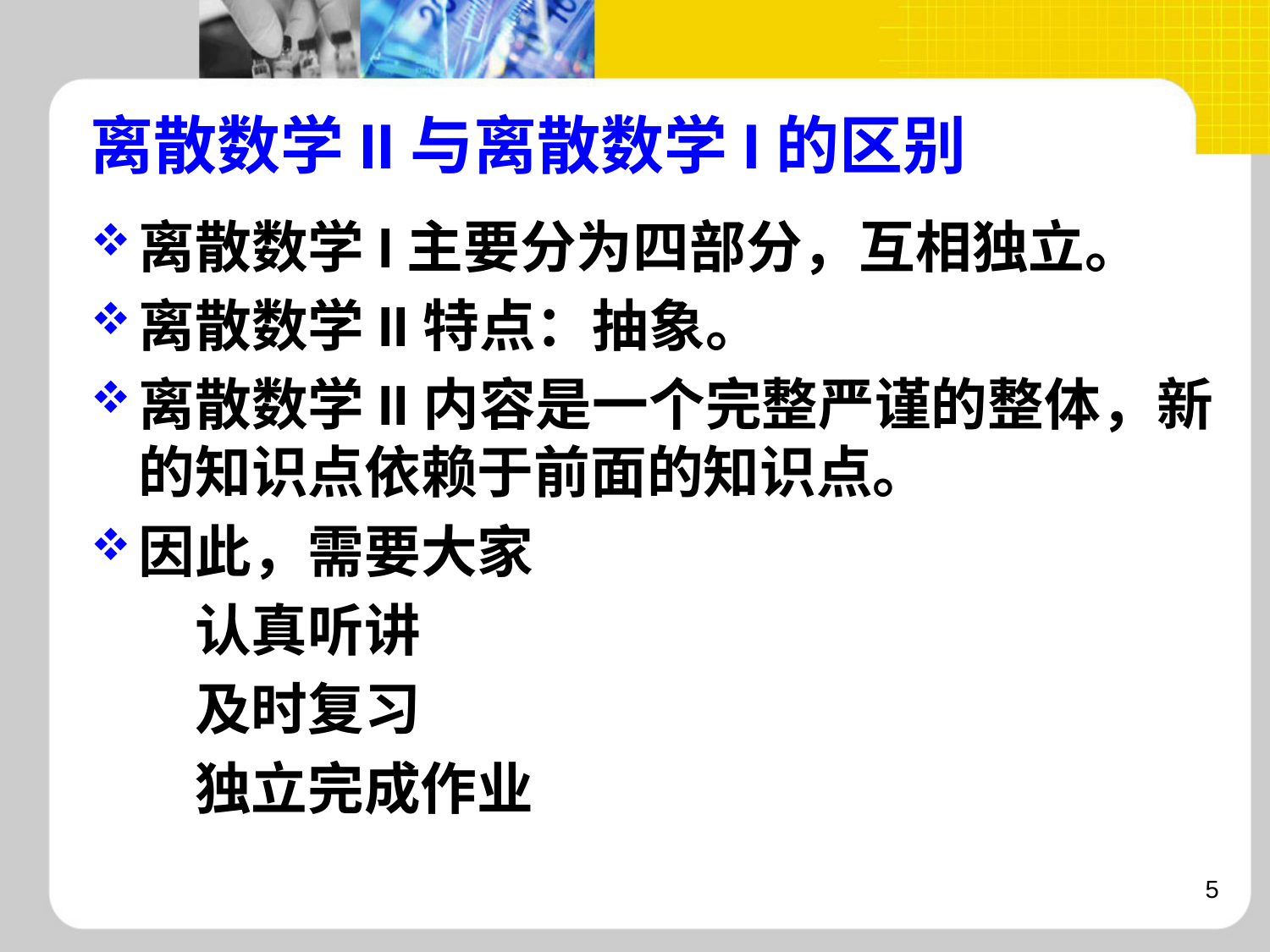

离散数学II与离散数学I的区别
离散数学I主要分为四部分，互相独立。
离散数学II特点：抽象。
离散数学II内容是一个完整严谨的整体，新的知识点依赖于前面的知识点。
因此，需要大家
       认真听讲
       及时复习
       独立完成作业

5